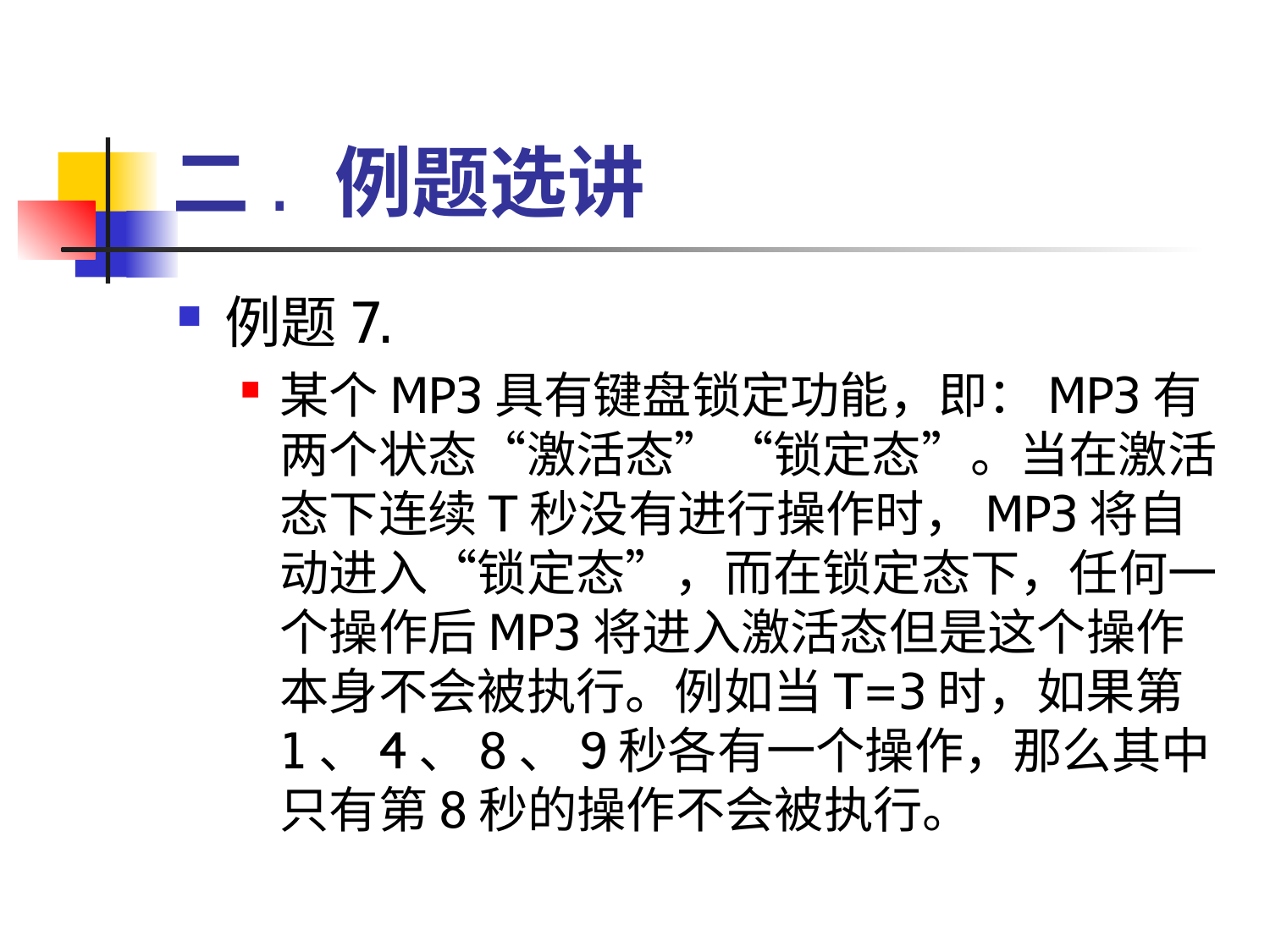

# 二. 例题选讲
例题7.
某个MP3具有键盘锁定功能，即：MP3有两个状态“激活态”“锁定态”。当在激活态下连续T秒没有进行操作时，MP3将自动进入“锁定态”，而在锁定态下，任何一个操作后MP3将进入激活态但是这个操作本身不会被执行。例如当T=3时，如果第1、4、8、9秒各有一个操作，那么其中只有第8秒的操作不会被执行。